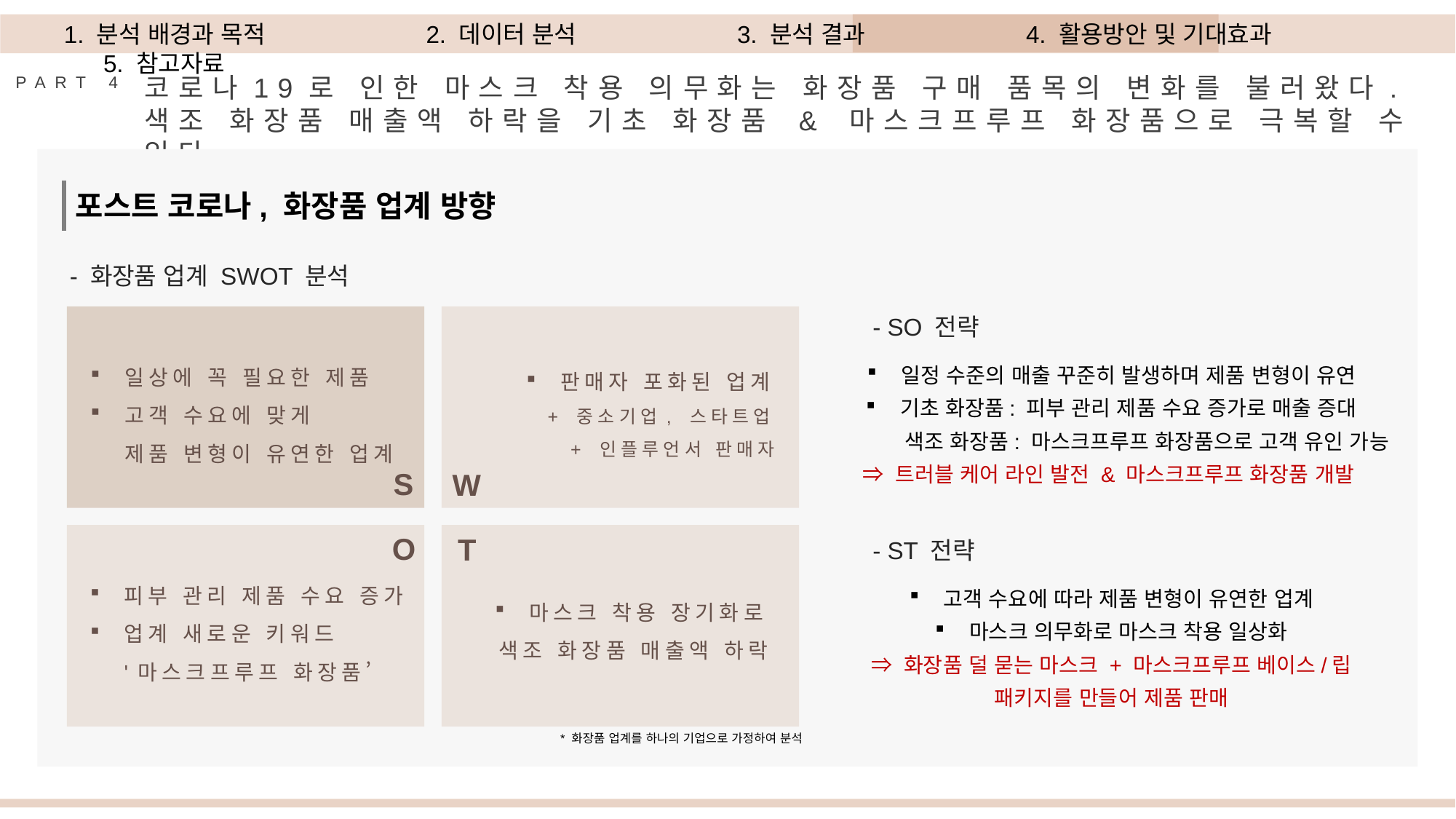

1. 분석 배경과 목적                       2. 데이터 분석                       3. 분석 결과                       4. 활용방안 및 기대효과                       5. 참고자료

코로나19로 인한 마스크 착용 의무화는 화장품 구매 품목의 변화를 불러왔다.
색조 화장품 매출액 하락을 기초 화장품 & 마스크프루프 화장품으로 극복할 수 있다.
PART 4

포스트 코로나, 화장품 업계 방향
- 화장품 업계 SWOT 분석
- SO 전략

일상에 꼭 필요한 제품
고객 수요에 맞게
제품 변형이 유연한 업계
판매자 포화된 업계
+ 중소기업, 스타트업
+ 인플루언서 판매자
S
W
O

T
피부 관리 제품 수요 증가
업계 새로운 키워드
'마스크프루프 화장품’
마스크 착용 장기화로
색조 화장품 매출액 하락
일정 수준의 매출 꾸준히 발생하며 제품 변형이 유연
기초 화장품: 피부 관리 제품 수요 증가로 매출 증대
           색조 화장품: 마스크프루프 화장품으로 고객 유인 가능
⇒ 트러블 케어 라인 발전 & 마스크프루프 화장품 개발
- ST 전략
고객 수요에 따라 제품 변형이 유연한 업계
마스크 의무화로 마스크 착용 일상화
⇒ 화장품 덜 묻는 마스크 + 마스크프루프 베이스/립
패키지를 만들어 제품 판매
* 화장품 업계를 하나의 기업으로 가정하여 분석